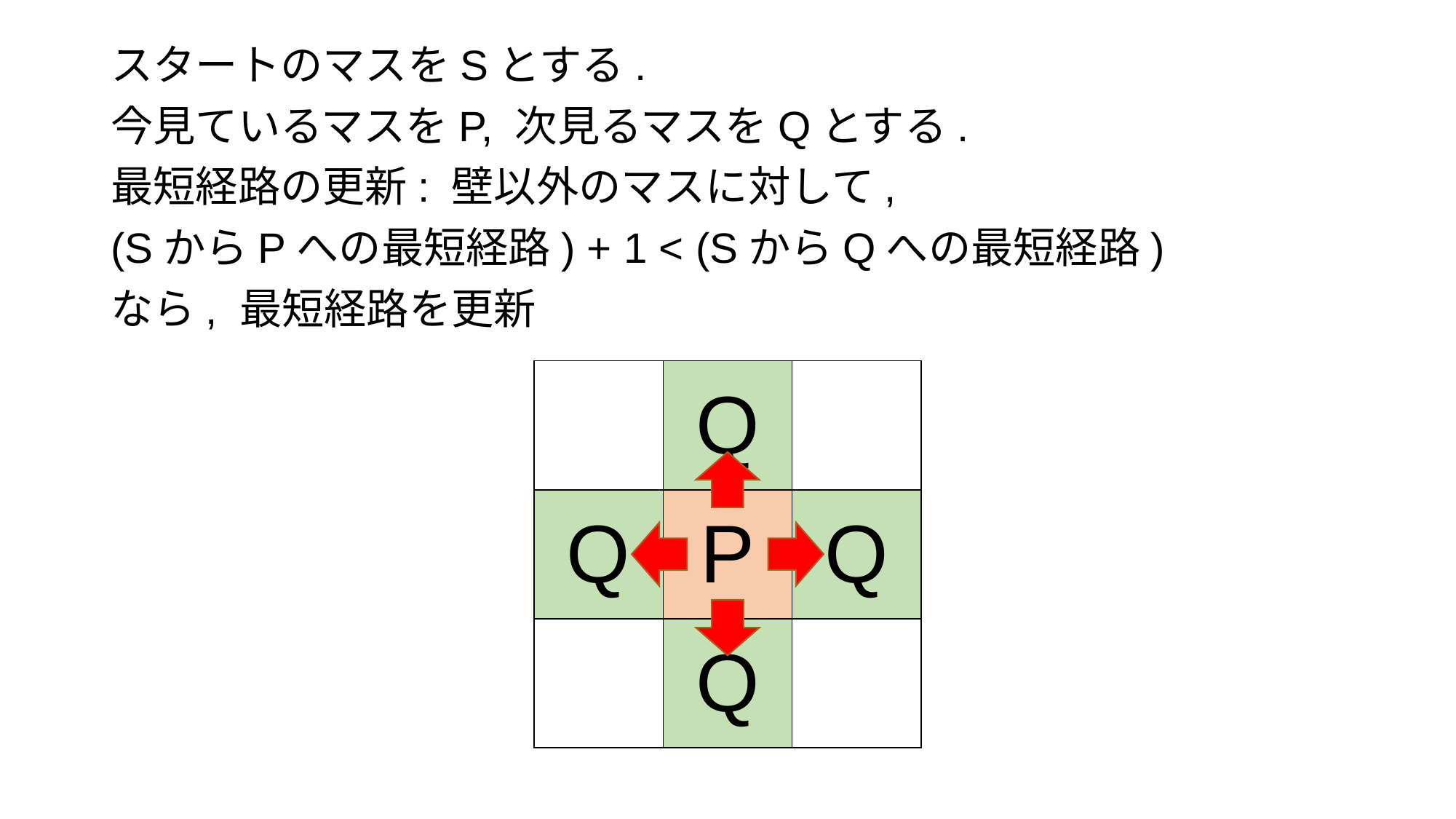

スタートのマスをSとする.
今見ているマスをP, 次見るマスをQとする.
最短経路の更新: 壁以外のマスに対して,
(SからPへの最短経路) + 1 < (SからQへの最短経路)
なら, 最短経路を更新
|  | Q |  |
| --- | --- | --- |
| Q | P | Q |
|  | Q |  |